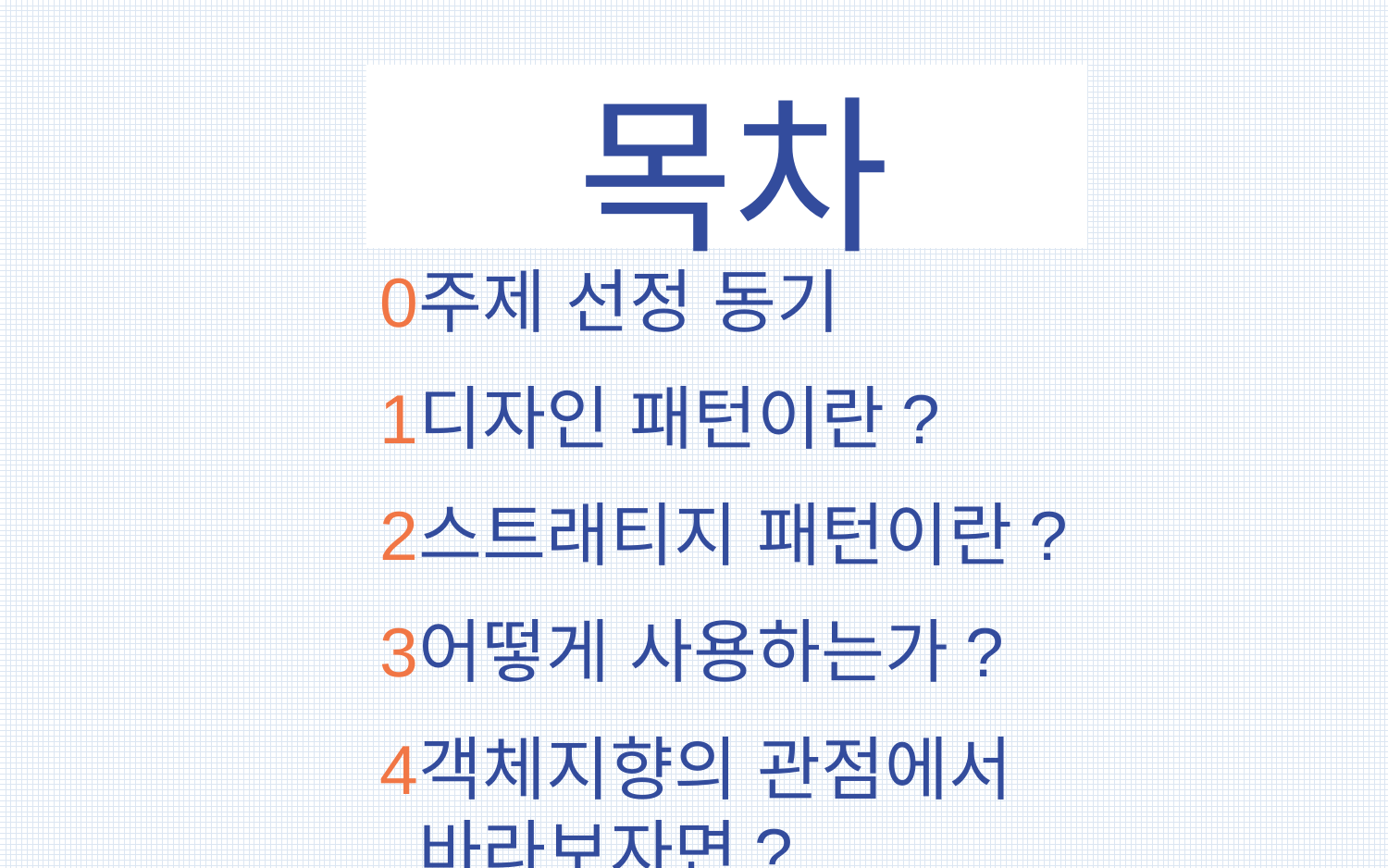

목차

0
주제 선정 동기
1
디자인 패턴이란?
2
스트래티지 패턴이란?
3
어떻게 사용하는가?
4
객체지향의 관점에서 바라보자면?